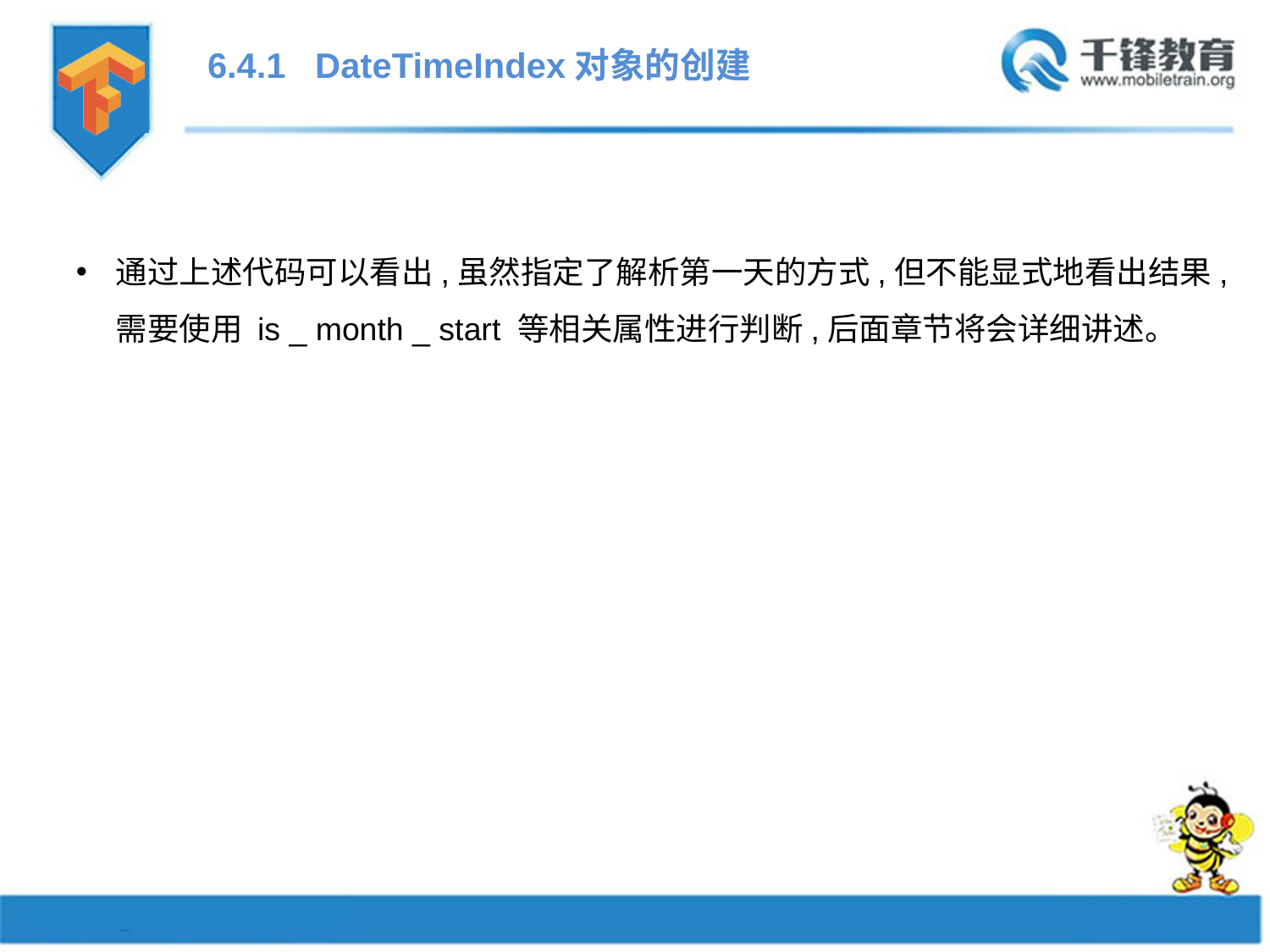

6.4.1   DateTimeIndex对象的创建
通过上述代码可以看出,虽然指定了解析第一天的方式,但不能显式地看出结果,需要使用 is _ month _ start 等相关属性进行判断,后面章节将会详细讲述。